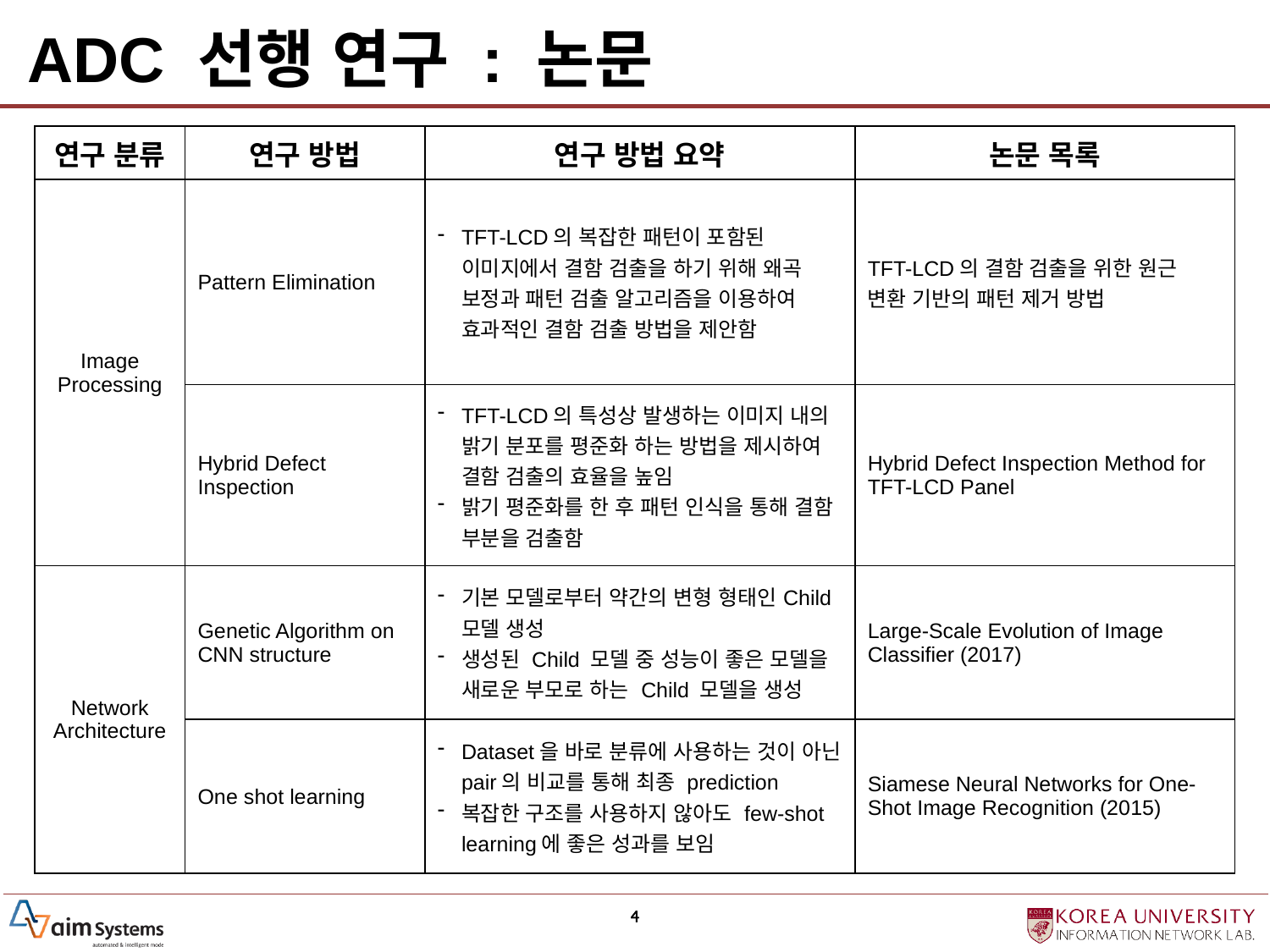

# ADC 선행 연구 : 논문
| 연구 분류 | 연구 방법 | 연구 방법 요약 | 논문 목록 |
| --- | --- | --- | --- |
| Image Processing | Pattern Elimination | TFT-LCD의 복잡한 패턴이 포함된 이미지에서 결함 검출을 하기 위해 왜곡 보정과 패턴 검출 알고리즘을 이용하여 효과적인 결함 검출 방법을 제안함 | TFT-LCD의 결함 검출을 위한 원근 변환 기반의 패턴 제거 방법 |
|  | Hybrid Defect Inspection | TFT-LCD의 특성상 발생하는 이미지 내의 밝기 분포를 평준화 하는 방법을 제시하여 결함 검출의 효율을 높임 밝기 평준화를 한 후 패턴 인식을 통해 결함 부분을 검출함 | Hybrid Defect Inspection Method for TFT-LCD Panel |
| Network Architecture | Genetic Algorithm on CNN structure | 기본 모델로부터 약간의 변형 형태인Child 모델 생성 생성된 Child 모델 중 성능이 좋은 모델을 새로운 부모로 하는 Child 모델을 생성 | Large-Scale Evolution of Image Classifier (2017) |
|  | One shot learning | Dataset을 바로 분류에 사용하는 것이 아닌 pair의 비교를 통해 최종 prediction 복잡한 구조를 사용하지 않아도 few-shot learning에 좋은 성과를 보임 | Siamese Neural Networks for One-Shot Image Recognition (2015) |